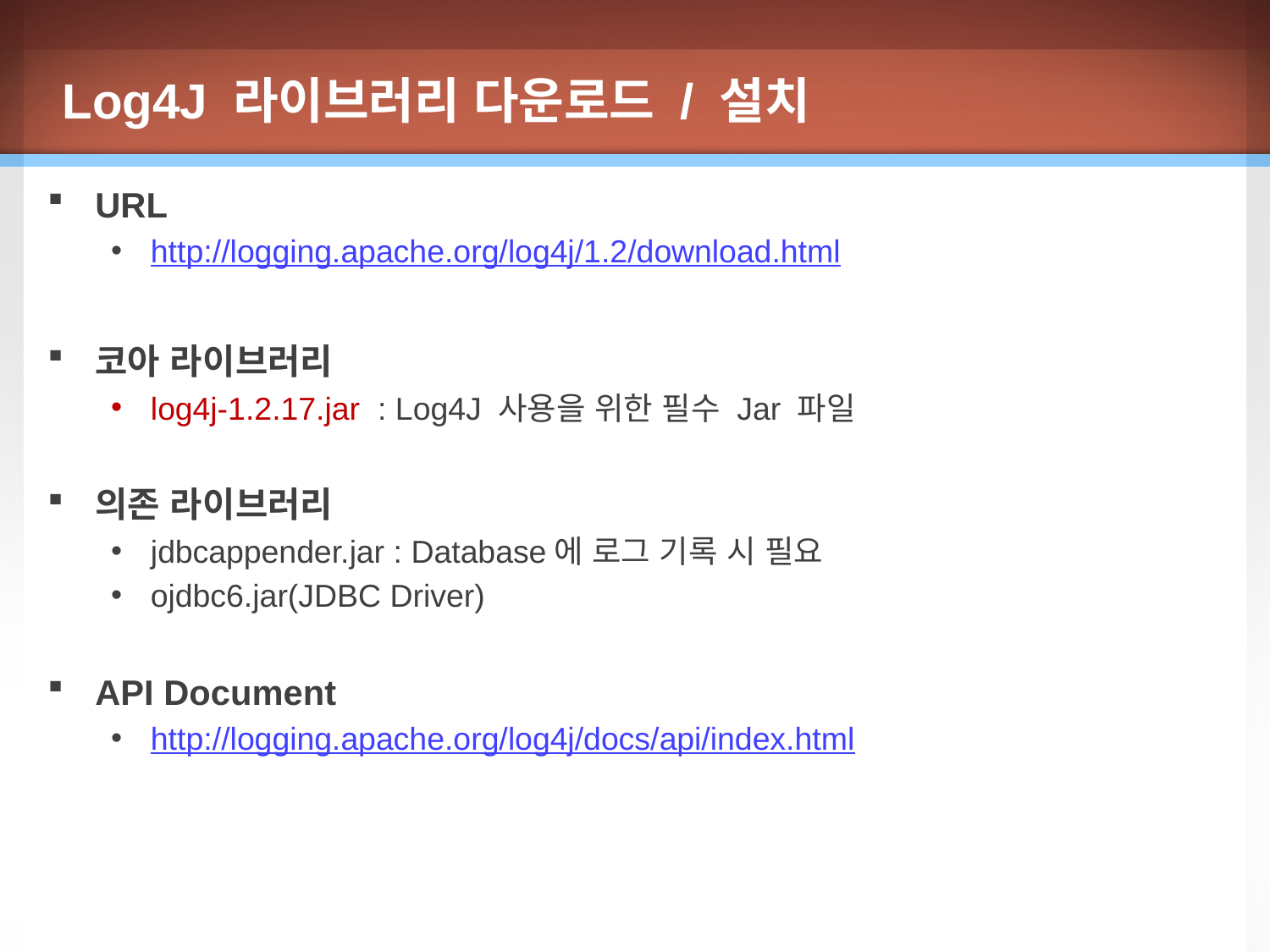

Log4J 라이브러리 다운로드 / 설치
URL
http://logging.apache.org/log4j/1.2/download.html

코아 라이브러리
log4j-1.2.17.jar  : Log4J 사용을 위한 필수 Jar 파일

의존 라이브러리
jdbcappender.jar : Database에 로그 기록 시 필요
ojdbc6.jar(JDBC Driver)

API Document
http://logging.apache.org/log4j/docs/api/index.html